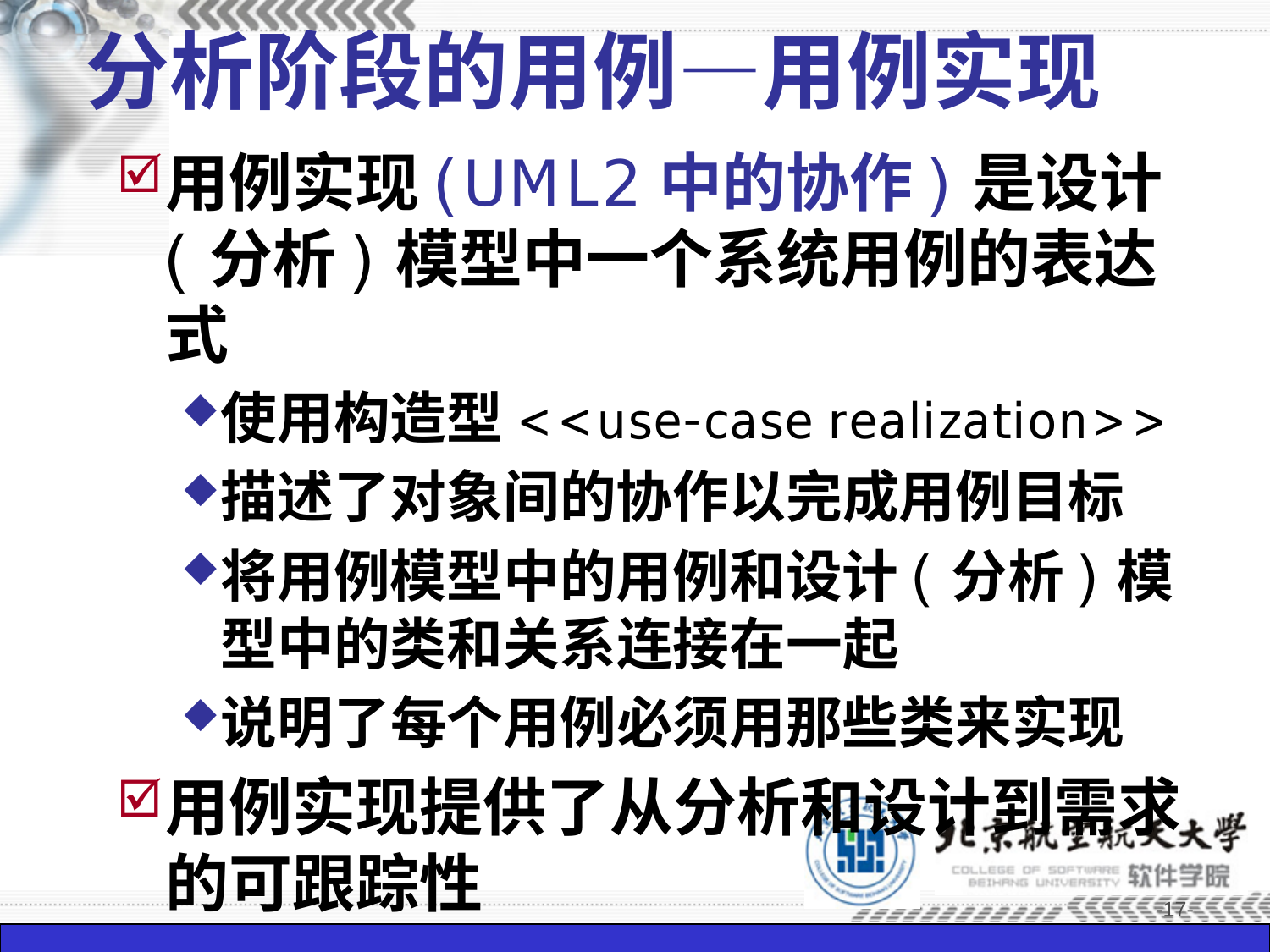

# 分析阶段的用例—用例实现
用例实现(UML2中的协作)是设计(分析)模型中一个系统用例的表达式
使用构造型<<use-case realization>>
描述了对象间的协作以完成用例目标
将用例模型中的用例和设计(分析)模型中的类和关系连接在一起
说明了每个用例必须用那些类来实现
用例实现提供了从分析和设计到需求的可跟踪性
-17-